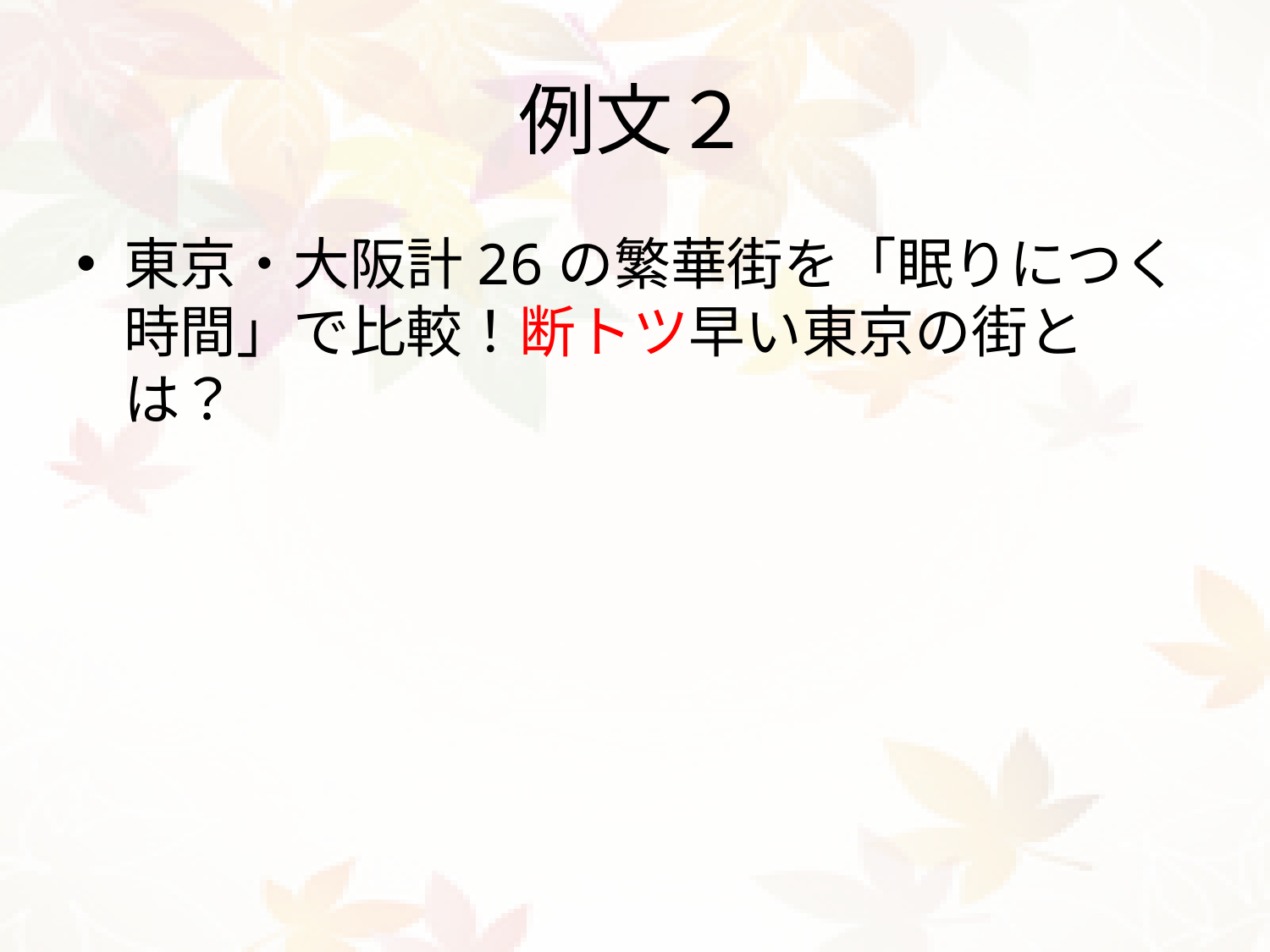

# 例文２
東京・大阪計26の繁華街を「眠りにつく時間」で比較！断トツ早い東京の街とは？